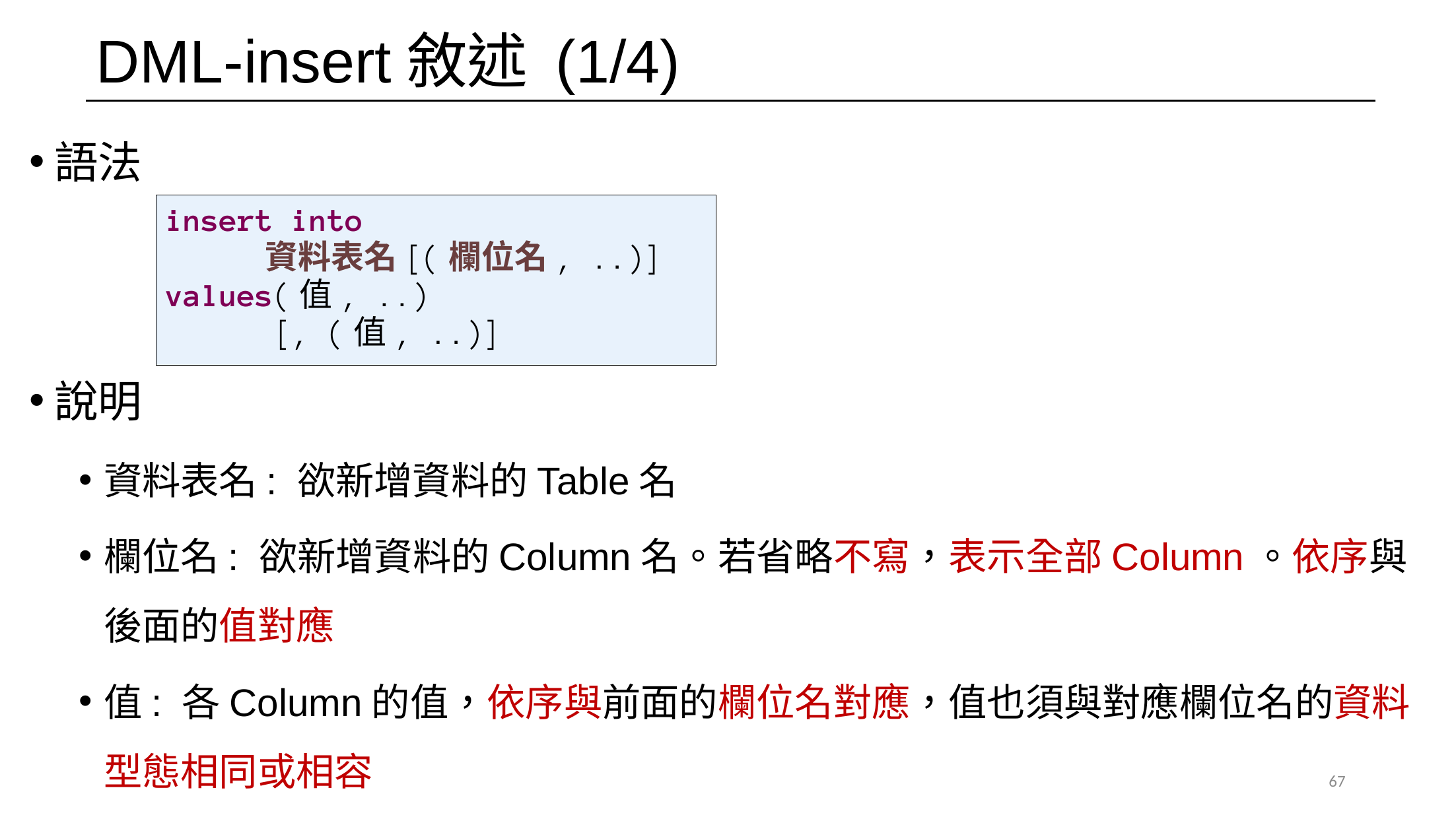

# DML-insert敘述 (1/4)
語法

說明
資料表名: 欲新增資料的Table名
欄位名: 欲新增資料的Column名。若省略不寫，表示全部Column。依序與後面的值對應
值: 各Column的值，依序與前面的欄位名對應，值也須與對應欄位名的資料型態相同或相容
insert into
	資料表名[(欄位名, ..)]
values(值, ..)
      [, (值, ..)]
67